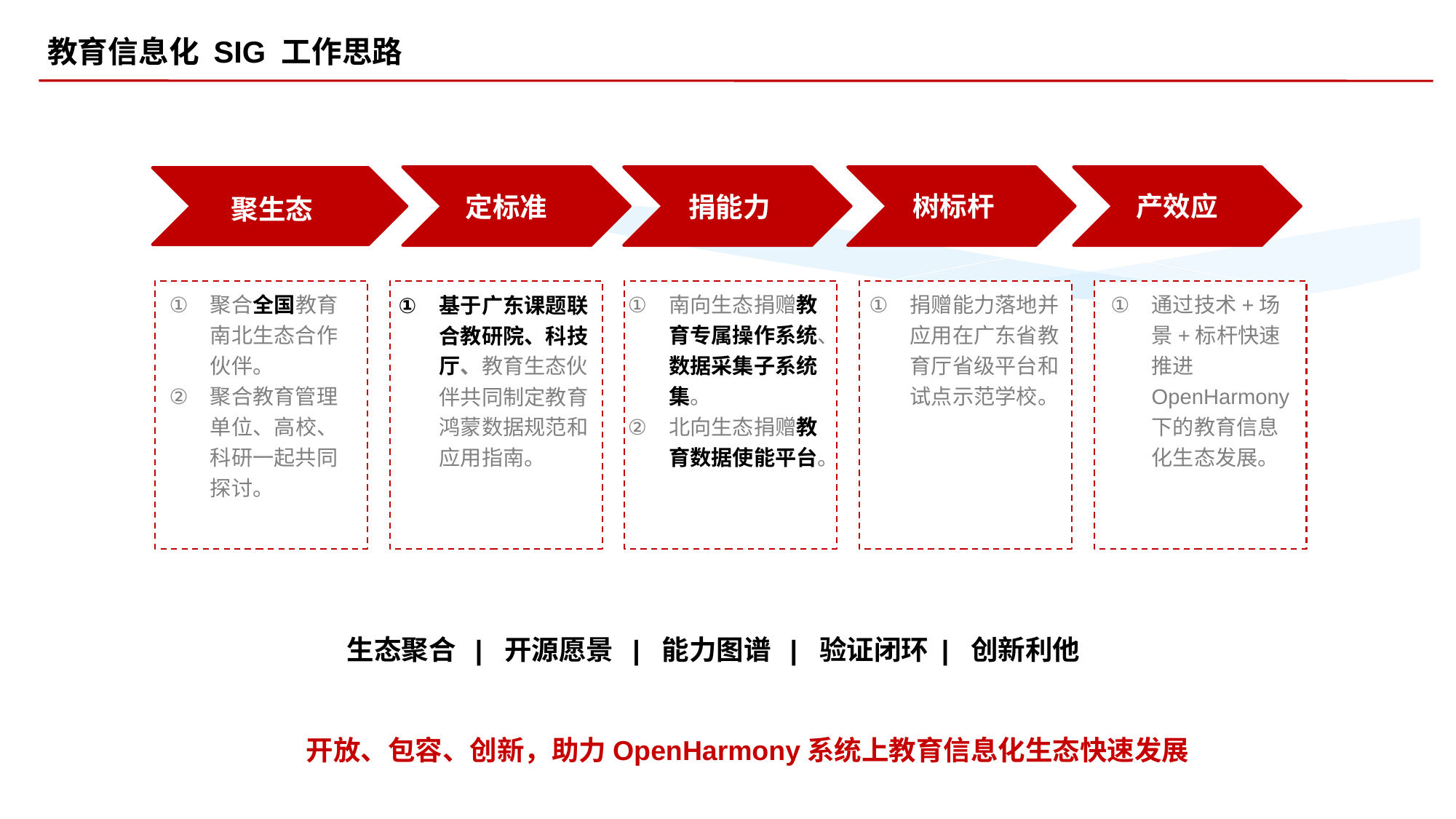

教育信息化 SIG 工作思路

树标杆
产效应
定标准
捐能力
聚生态

聚合全国教育南北生态合作伙伴。
聚合教育管理单位、高校、科研一起共同探讨。

基于广东课题联合教研院、科技厅、教育生态伙伴共同制定教育鸿蒙数据规范和应用指南。

南向生态捐赠教育专属操作系统、数据采集子系统集。
北向生态捐赠教育数据使能平台。

捐赠能力落地并应用在广东省教育厅省级平台和试点示范学校。

通过技术+场景+标杆快速推进OpenHarmony下的教育信息化生态发展。
生态聚合  |  开源愿景  |  能力图谱  |  验证闭环 |  创新利他
开放、包容、创新，助力OpenHarmony系统上教育信息化生态快速发展